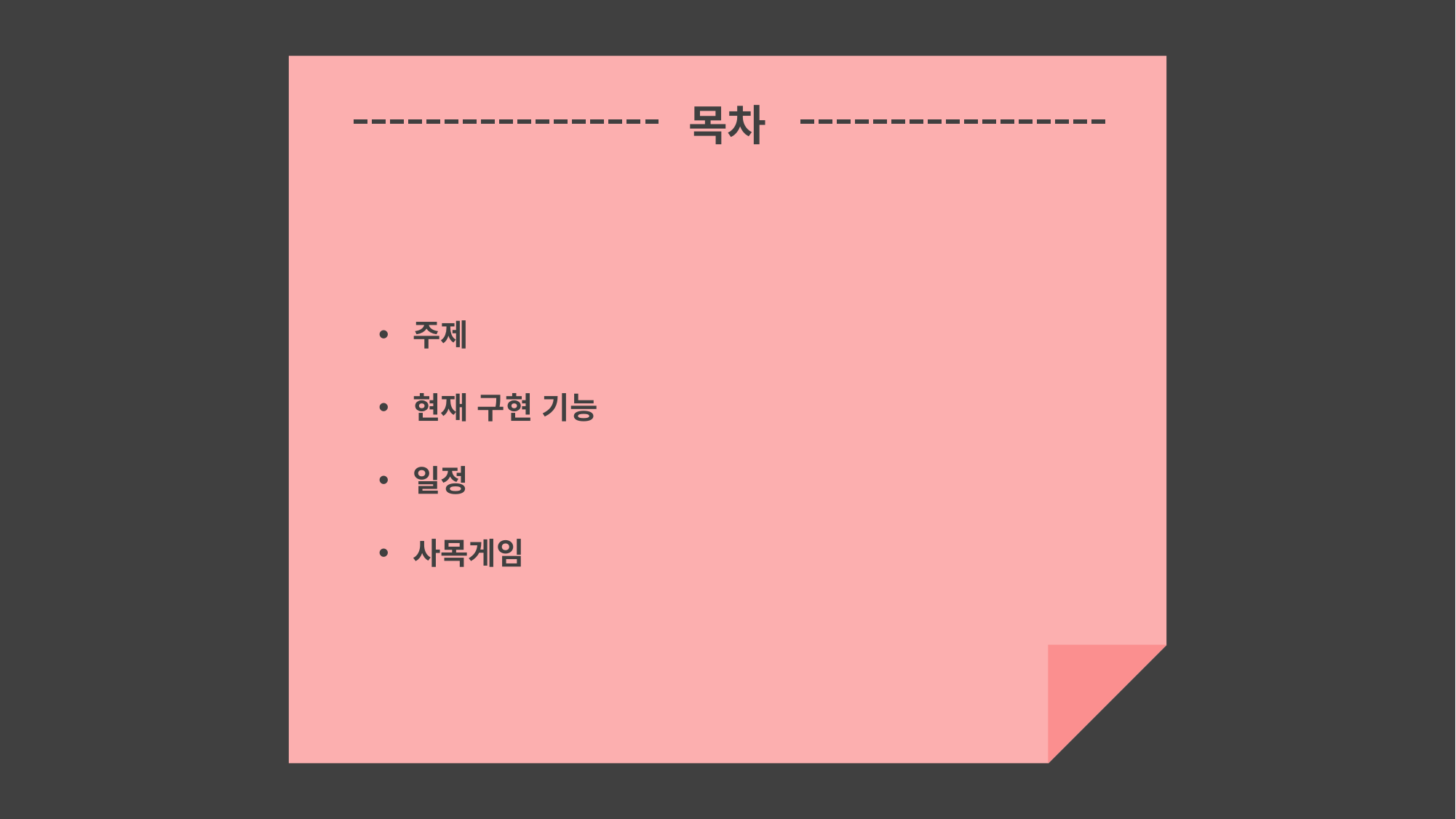

목차
주제
현재 구현 기능
일정
사목게임